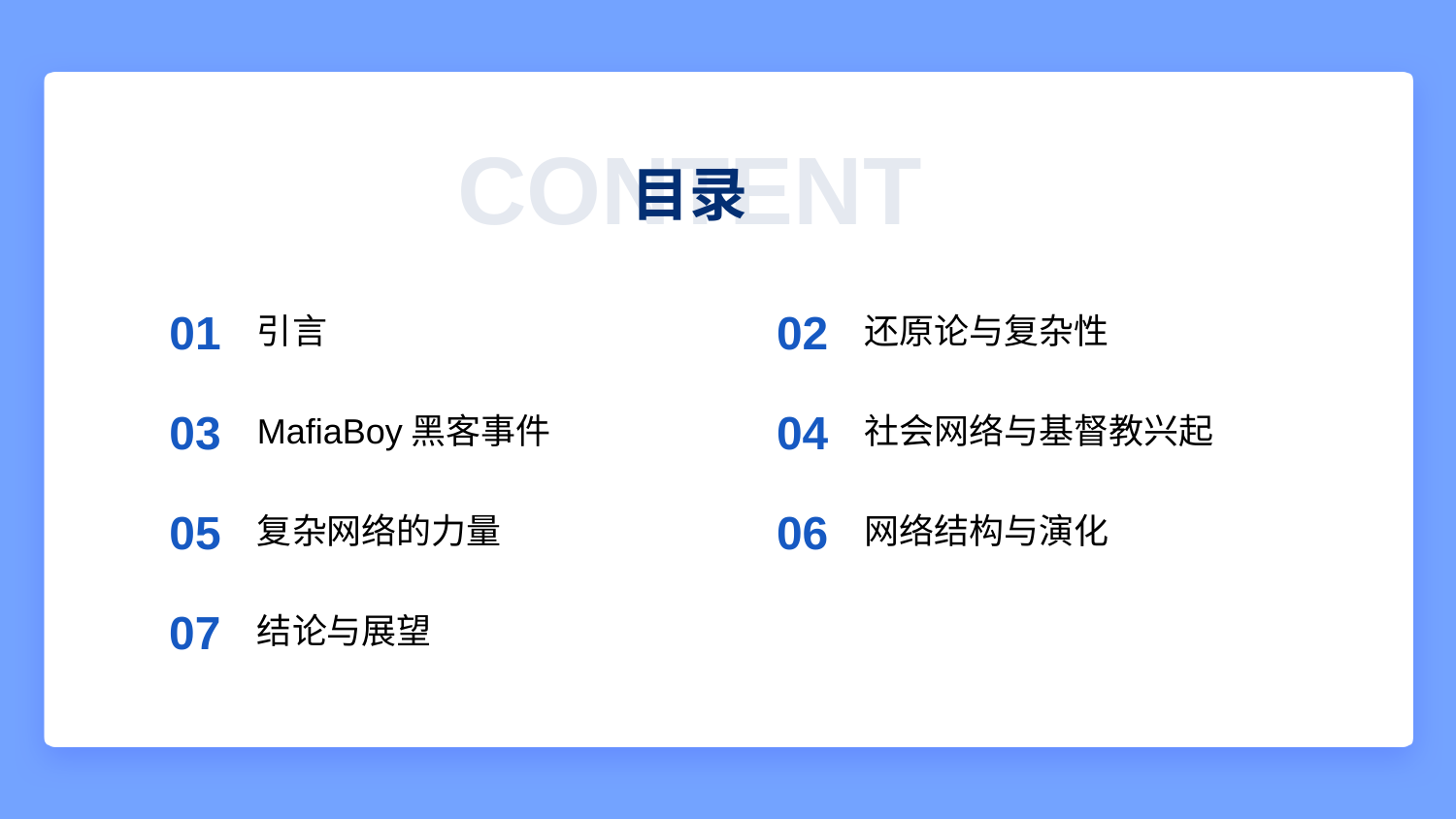

CONTENT
目录
01
02
引言
还原论与复杂性
03
04
MafiaBoy黑客事件
社会网络与基督教兴起
05
06
复杂网络的力量
网络结构与演化
07
结论与展望